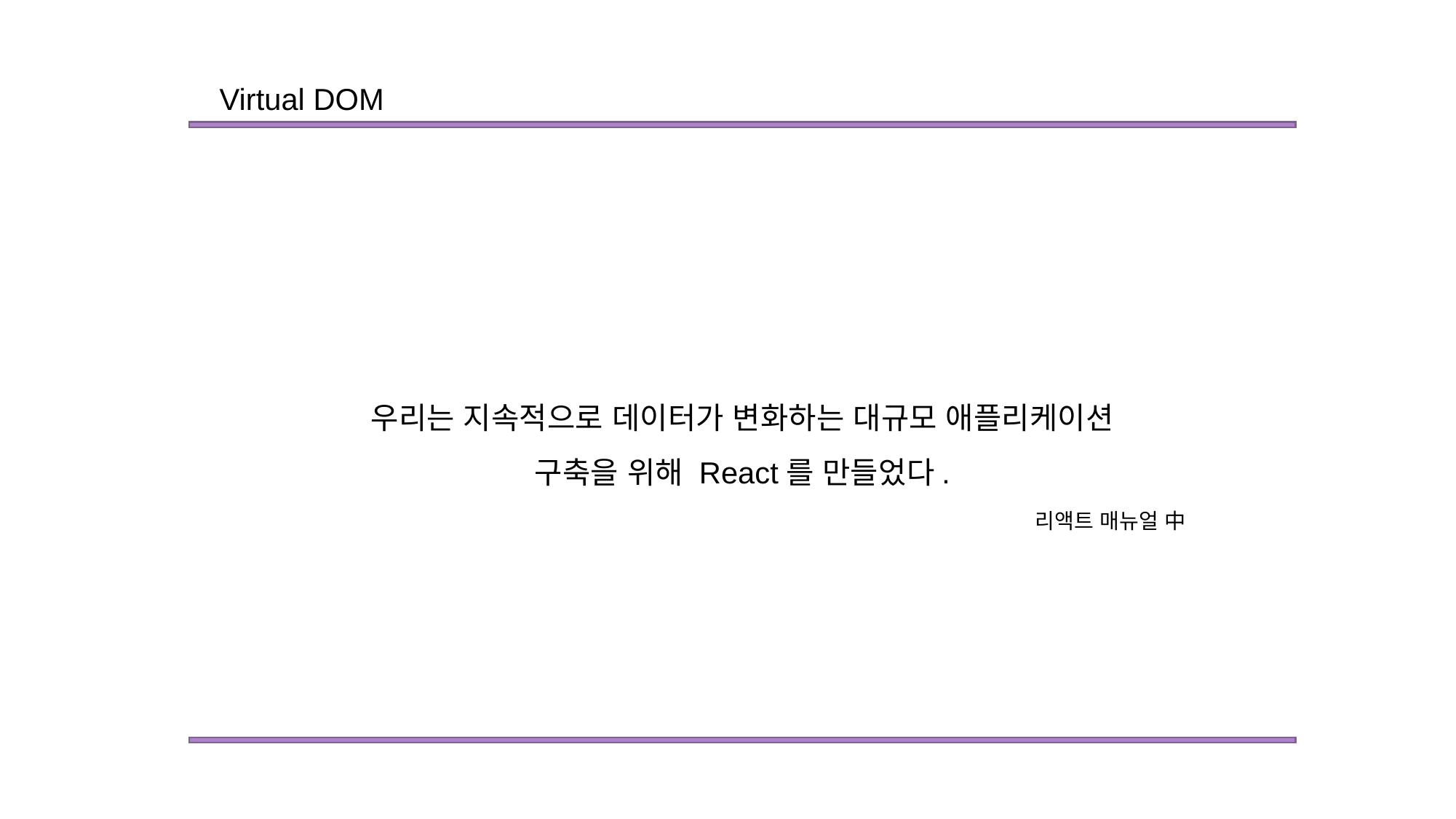

Virtual DOM

우리는 지속적으로 데이터가 변화하는 대규모 애플리케이션
구축을 위해 React를 만들었다.
리액트 매뉴얼 中